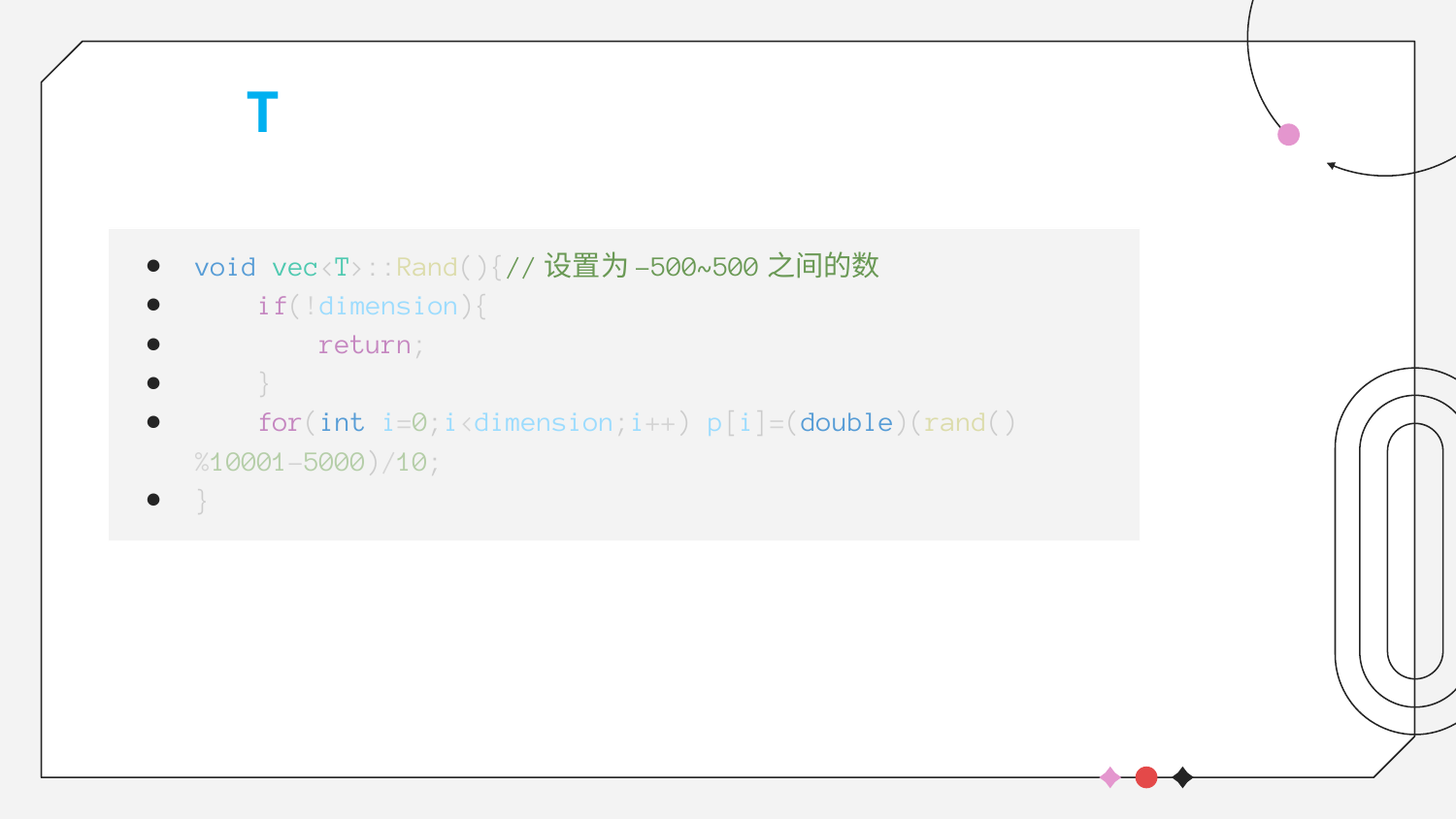

# vec<T>::Rand()
void vec<T>::Rand(){//设置为-500~500之间的数
    if(!dimension){
        return;
    }
    for(int i=0;i<dimension;i++) p[i]=(double)(rand()%10001-5000)/10;
}